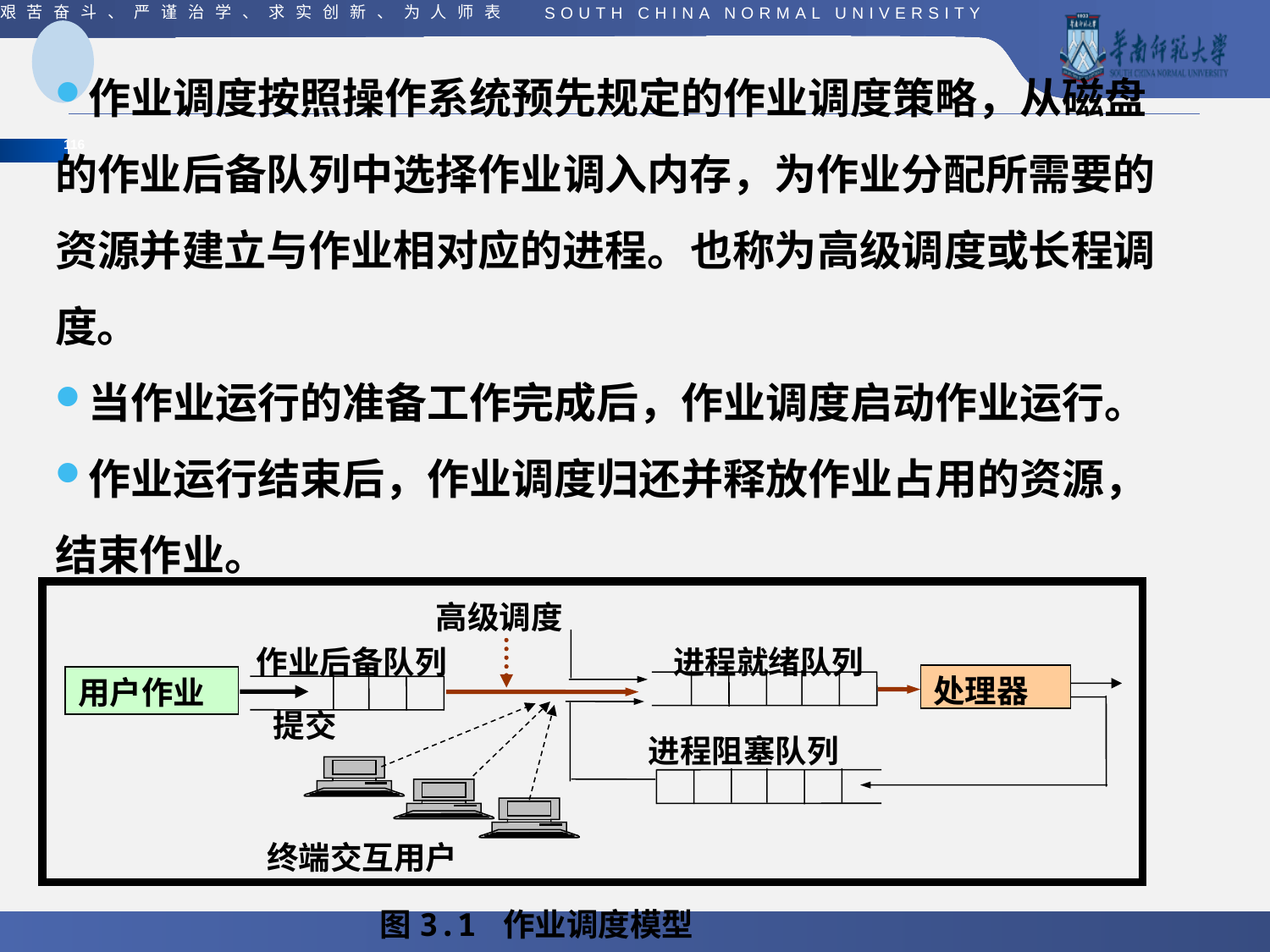

作业调度按照操作系统预先规定的作业调度策略，从磁盘的作业后备队列中选择作业调入内存，为作业分配所需要的资源并建立与作业相对应的进程。也称为高级调度或长程调度。
当作业运行的准备工作完成后，作业调度启动作业运行。
作业运行结束后，作业调度归还并释放作业占用的资源，结束作业。

高级调度

终端交互用户

作业后备队列
用户作业

提交
进程就绪队列
处理器

进程阻塞队列

图3.1 作业调度模型

116